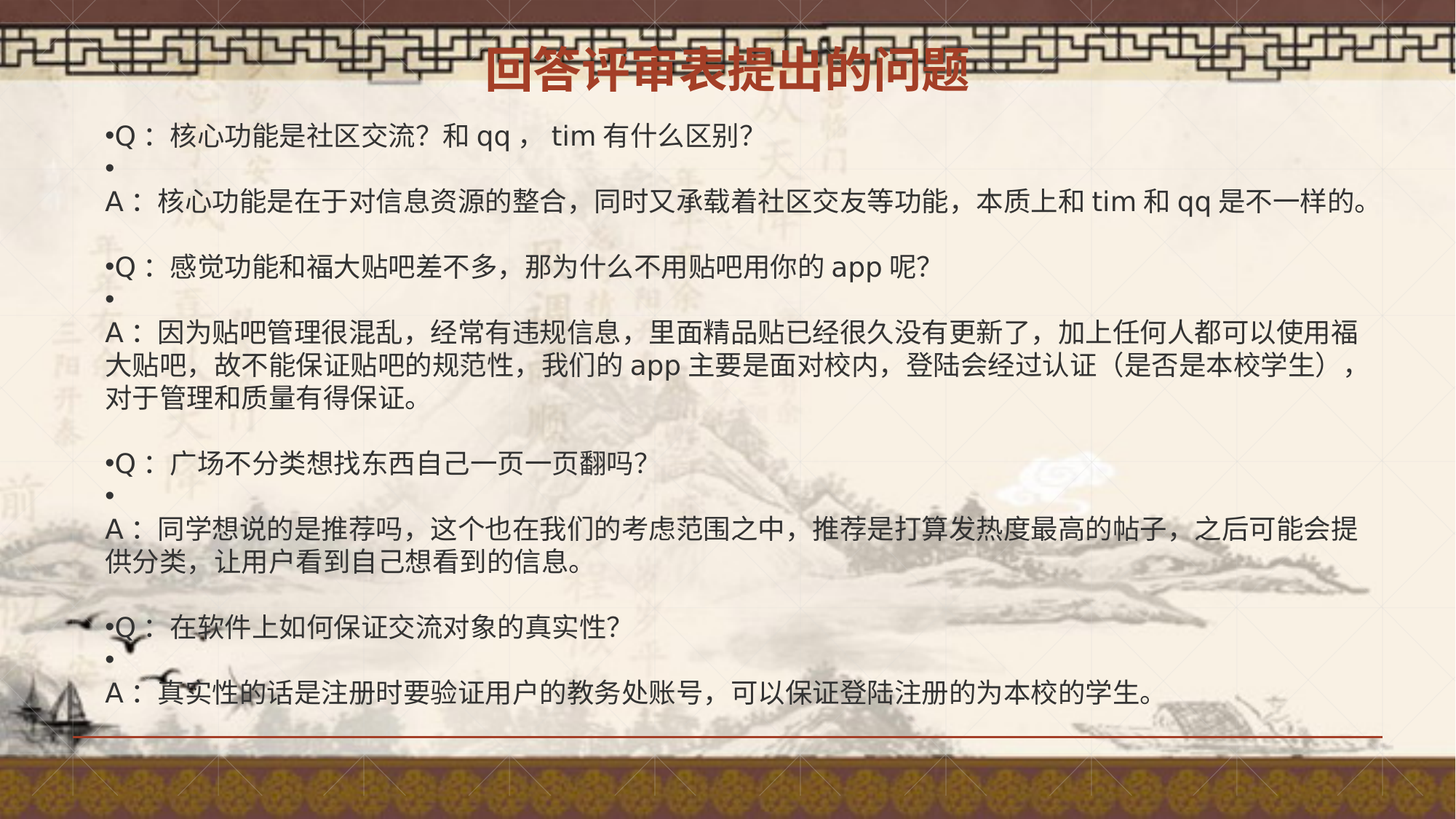

# 回答评审表提出的问题
Q：核心功能是社区交流？和qq，tim有什么区别？
A：核心功能是在于对信息资源的整合，同时又承载着社区交友等功能，本质上和tim和qq是不一样的。

Q：感觉功能和福大贴吧差不多，那为什么不用贴吧用你的app呢？
A：因为贴吧管理很混乱，经常有违规信息，里面精品贴已经很久没有更新了，加上任何人都可以使用福大贴吧，故不能保证贴吧的规范性，我们的app主要是面对校内，登陆会经过认证（是否是本校学生），对于管理和质量有得保证。

Q：广场不分类想找东西自己一页一页翻吗？
A：同学想说的是推荐吗，这个也在我们的考虑范围之中，推荐是打算发热度最高的帖子，之后可能会提供分类，让用户看到自己想看到的信息。

Q：在软件上如何保证交流对象的真实性？
A：真实性的话是注册时要验证用户的教务处账号，可以保证登陆注册的为本校的学生。